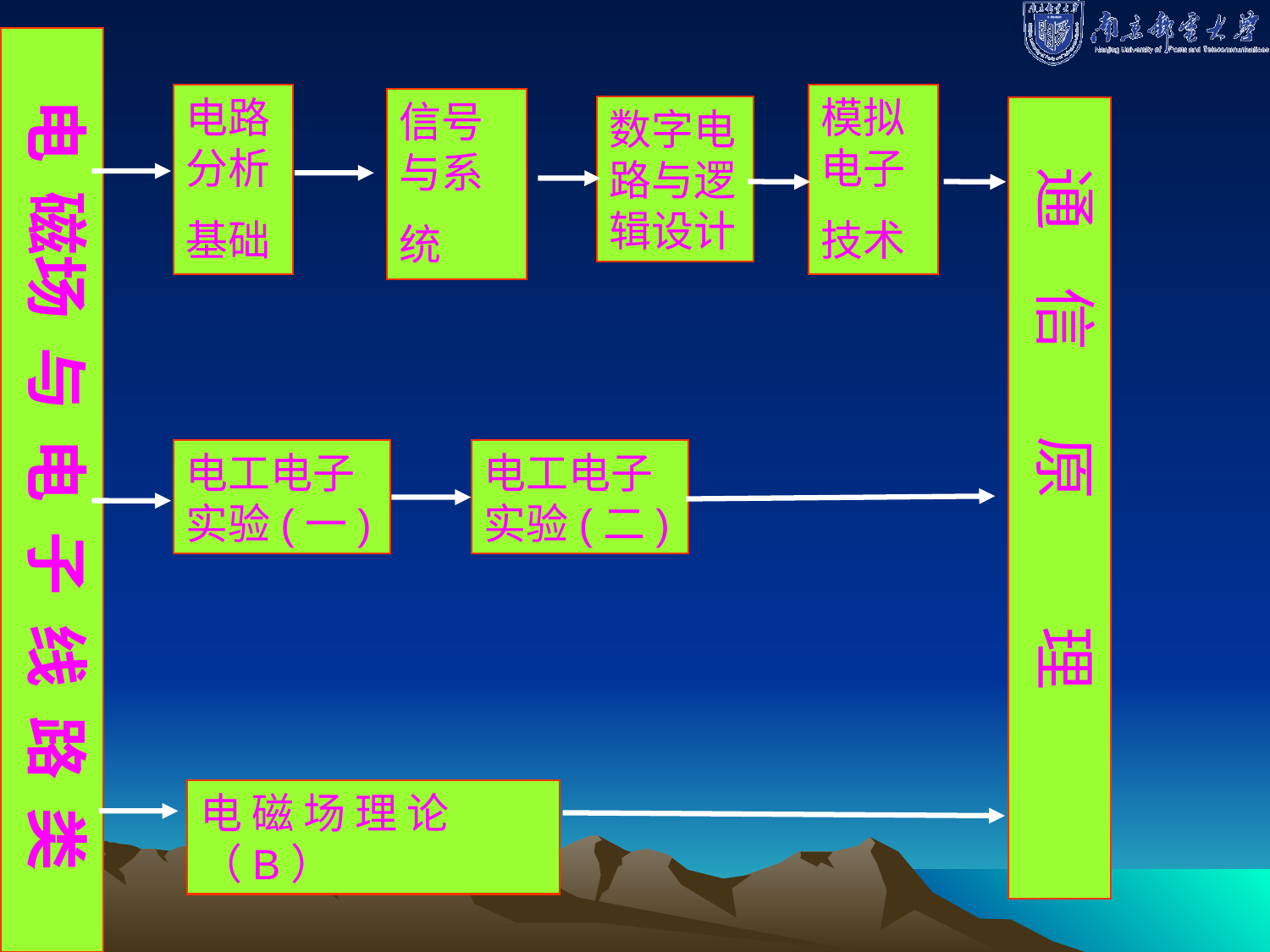

电  磁场  与  电  子  线  路  类
电路分析基础
模拟电子技术
信号与系统
数字电路与逻辑设计
   通    信      原         理

电工电子实验(一)
电工电子实验(二)

电 磁 场 理 论（B）

26